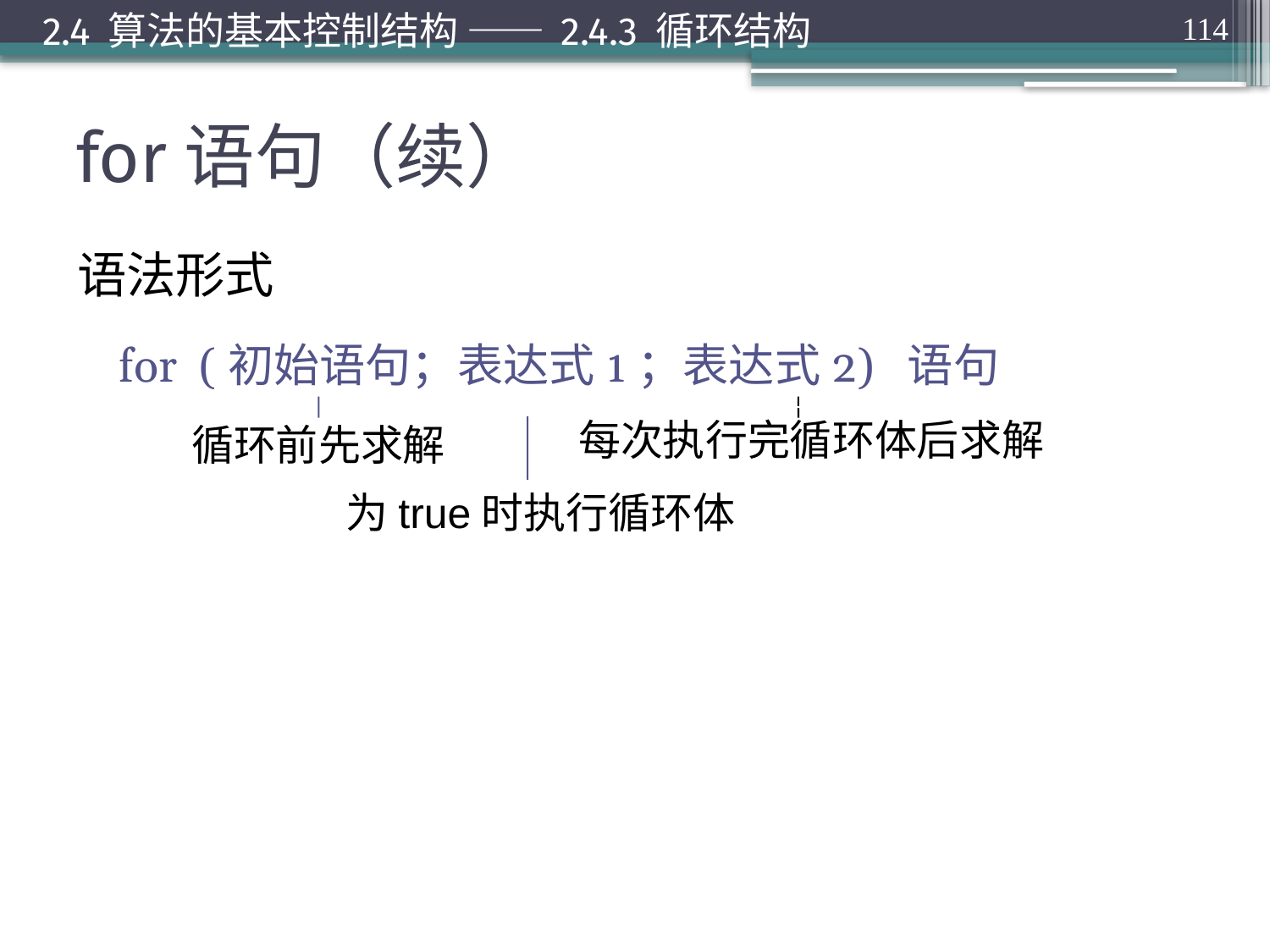

2.4 算法的基本控制结构 —— 2.4.3 循环结构
114
# for语句（续）
语法形式
for  (初始语句；表达式1；表达式2)  语句

循环前先求解

每次执行完循环体后求解

为true时执行循环体